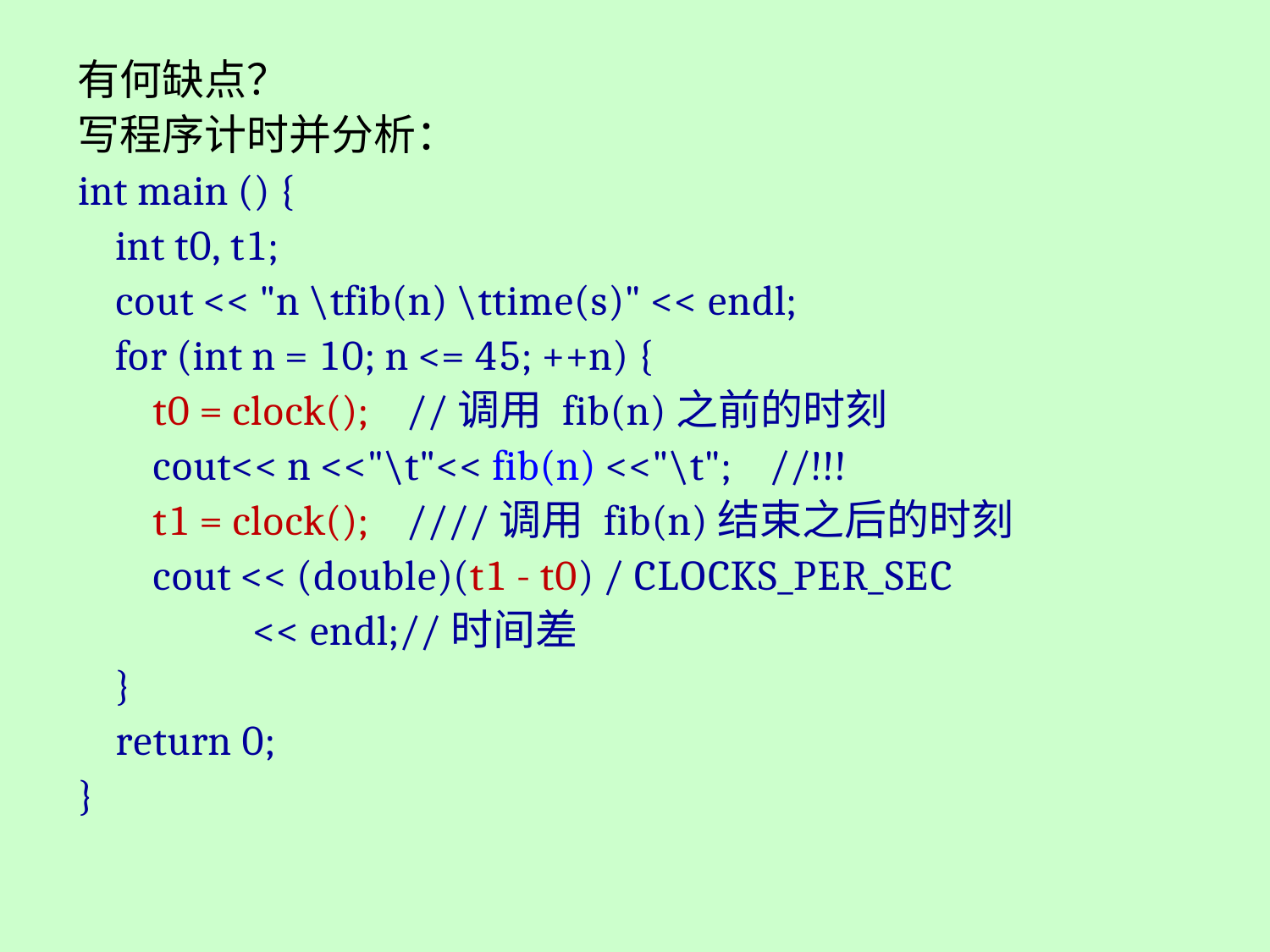

有何缺点？
写程序计时并分析：
int main () {
    int t0, t1;
    cout << "n \tfib(n) \ttime(s)" << endl;
    for (int n = 10; n <= 45; ++n) {
        t0 = clock();    //调用 fib(n)之前的时刻
        cout<< n <<"\t"<< fib(n) <<"\t";    //!!!
        t1 = clock();    ////调用 fib(n)结束之后的时刻
        cout << (double)(t1 - t0) / CLOCKS_PER_SEC
		<< endl;//时间差
    }
    return 0;
}
94